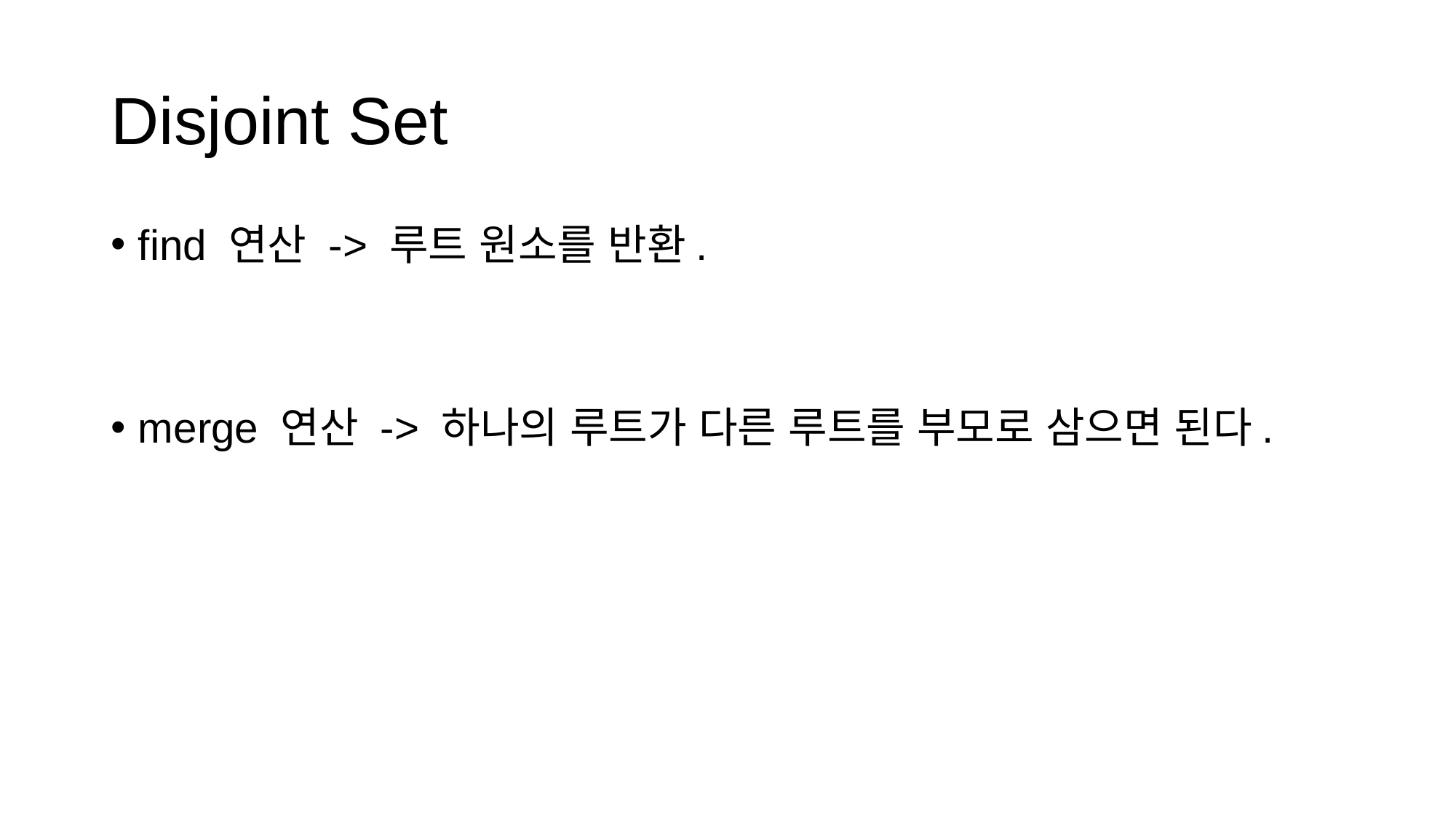

# Disjoint Set
find 연산 -> 루트 원소를 반환.

merge 연산 -> 하나의 루트가 다른 루트를 부모로 삼으면 된다.